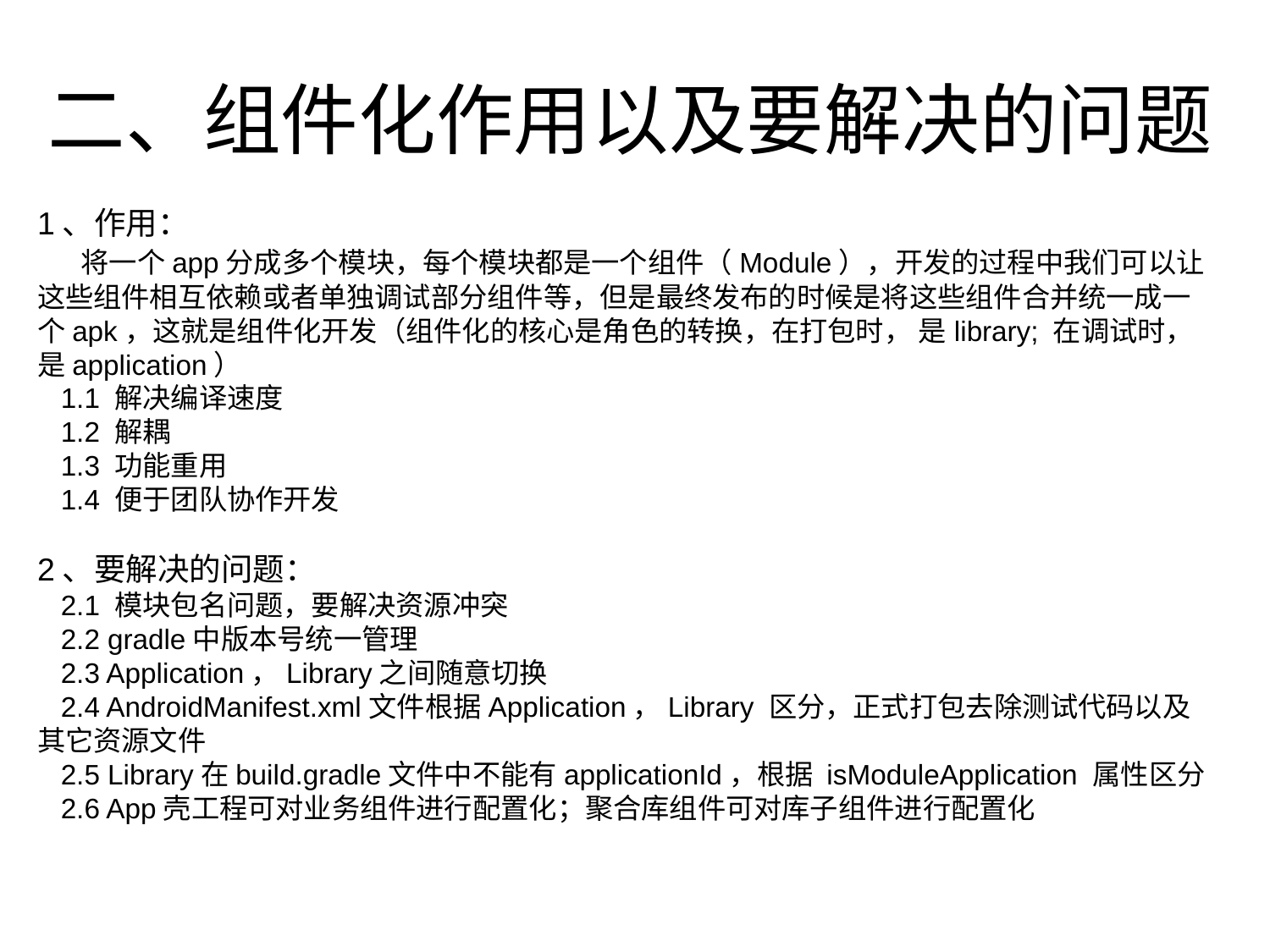

# 二、组件化作用以及要解决的问题
1、作用：
     将一个app分成多个模块，每个模块都是一个组件（Module），开发的过程中我们可以让这些组件相互依赖或者单独调试部分组件等，但是最终发布的时候是将这些组件合并统一成一个apk，这就是组件化开发（组件化的核心是角色的转换，在打包时， 是library; 在调试时， 是application）
   1.1 解决编译速度
   1.2 解耦
   1.3 功能重用
   1.4 便于团队协作开发

2、要解决的问题：
   2.1 模块包名问题，要解决资源冲突
   2.2 gradle中版本号统一管理
   2.3 Application，Library之间随意切换
   2.4 AndroidManifest.xml文件根据Application，Library 区分，正式打包去除测试代码以及其它资源文件
   2.5 Library在build.gradle文件中不能有applicationId，根据 isModuleApplication 属性区分
   2.6 App壳工程可对业务组件进行配置化；聚合库组件可对库子组件进行配置化